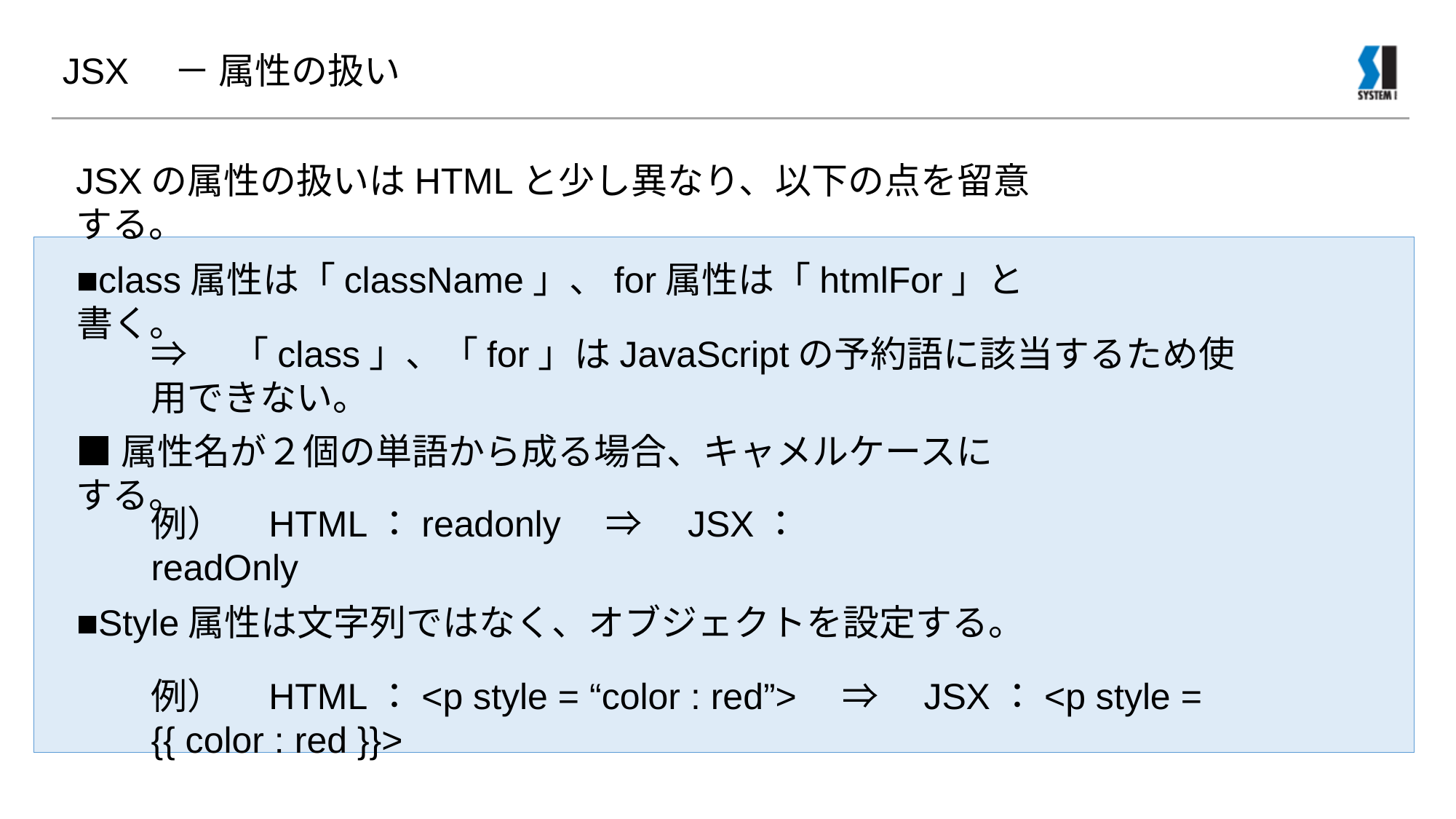

# JSX　－ 属性の扱い
JSXの属性の扱いはHTMLと少し異なり、以下の点を留意する。

■class属性は「className」、for属性は「htmlFor」と書く。
⇒　「class」、「for」はJavaScriptの予約語に該当するため使用できない。
■属性名が２個の単語から成る場合、キャメルケースにする。
例）　HTML：readonly　⇒　JSX： readOnly
■Style属性は文字列ではなく、オブジェクトを設定する。
例）　HTML：<p style = “color : red”>　⇒　JSX：<p style = {{ color : red }}>